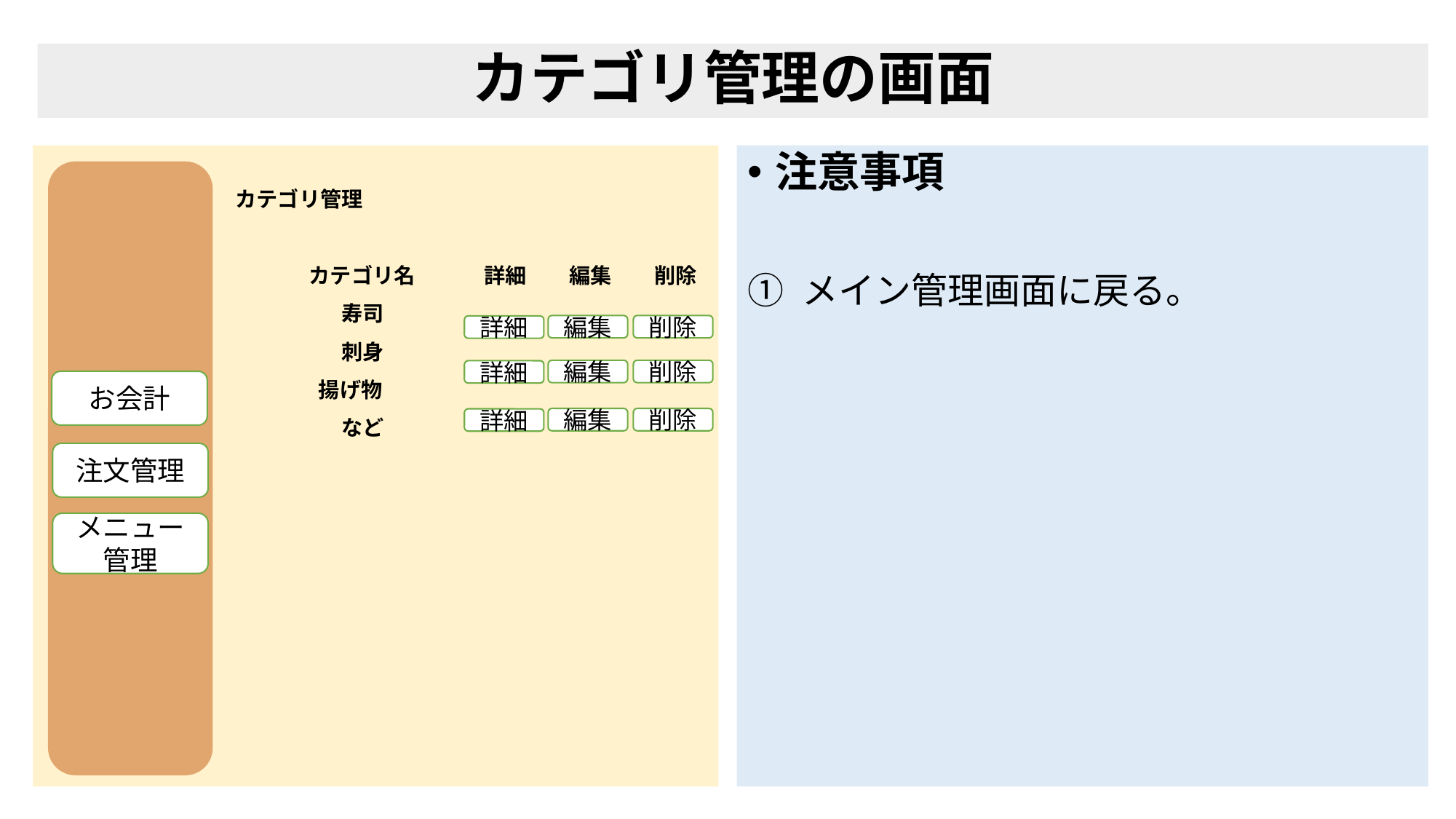

# カテゴリ管理の画面

　　　　　　　　　カテゴリ管理

　　　 　　　　　　　　　 カテゴリ名　　 　詳細　　編集　　削除
　　　　　　　　　　　　　　寿司
　　　　　　　　　　　　　　刺身
　　　　　　　　　　　　    揚げ物
　　　　　　　　　　　　　　など

注意事項

メイン管理画面に戻る。

編集
削除
詳細
編集
削除
詳細
お会計
編集
削除
詳細
注文管理
メニュー管理